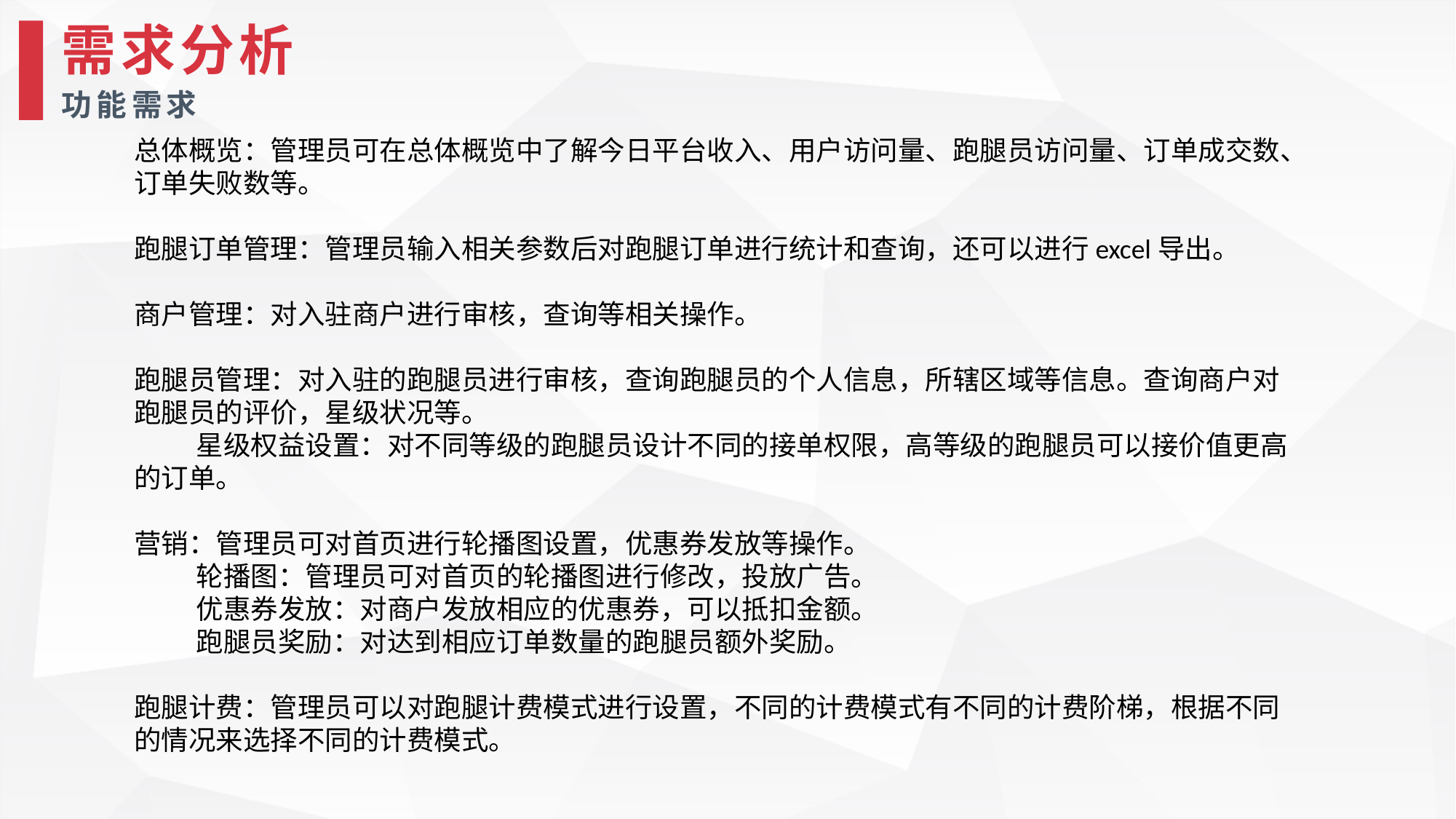

需求分析

功能需求
总体概览：管理员可在总体概览中了解今日平台收入、用户访问量、跑腿员访问量、订单成交数、订单失败数等。

跑腿订单管理：管理员输入相关参数后对跑腿订单进行统计和查询，还可以进行excel导出。

商户管理：对入驻商户进行审核，查询等相关操作。

跑腿员管理：对入驻的跑腿员进行审核，查询跑腿员的个人信息，所辖区域等信息。查询商户对跑腿员的评价，星级状况等。
         星级权益设置：对不同等级的跑腿员设计不同的接单权限，高等级的跑腿员可以接价值更高的订单。

营销：管理员可对首页进行轮播图设置，优惠券发放等操作。
         轮播图：管理员可对首页的轮播图进行修改，投放广告。
         优惠券发放：对商户发放相应的优惠券，可以抵扣金额。
         跑腿员奖励：对达到相应订单数量的跑腿员额外奖励。

跑腿计费：管理员可以对跑腿计费模式进行设置，不同的计费模式有不同的计费阶梯，根据不同的情况来选择不同的计费模式。